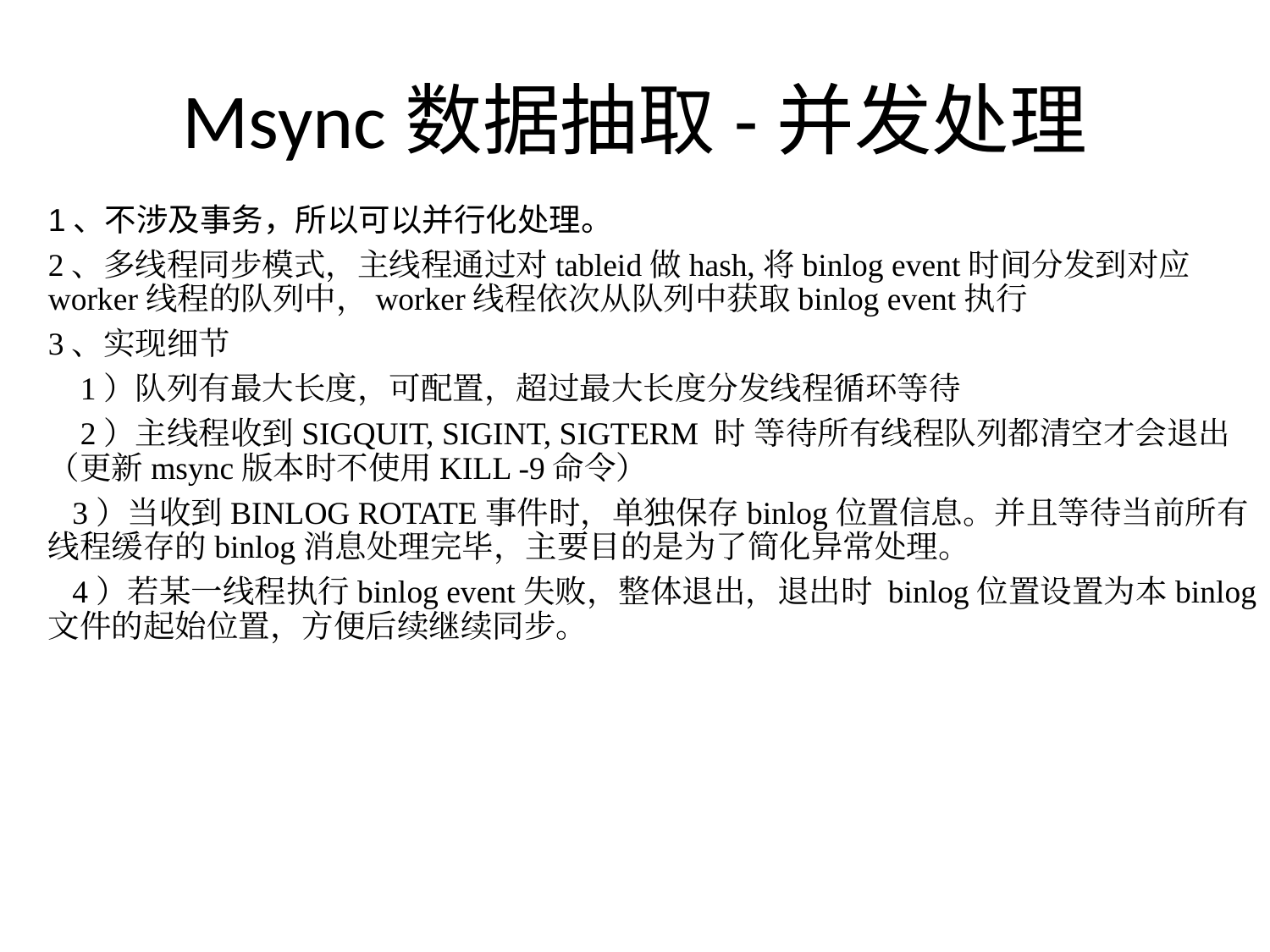

# Msync数据抽取-并发处理
1、不涉及事务，所以可以并行化处理。
2、多线程同步模式，主线程通过对tableid做hash,将binlog event时间分发到对应worker线程的队列中，worker线程依次从队列中获取binlog event执行
3、实现细节
    1）队列有最大长度，可配置，超过最大长度分发线程循环等待
    2）主线程收到SIGQUIT, SIGINT, SIGTERM 时 等待所有线程队列都清空才会退出（更新msync版本时不使用KILL -9命令）
   3）当收到BINLOG ROTATE事件时，单独保存binlog位置信息。并且等待当前所有线程缓存的binlog消息处理完毕，主要目的是为了简化异常处理。
   4）若某一线程执行binlog event失败，整体退出，退出时 binlog位置设置为本binlog文件的起始位置，方便后续继续同步。